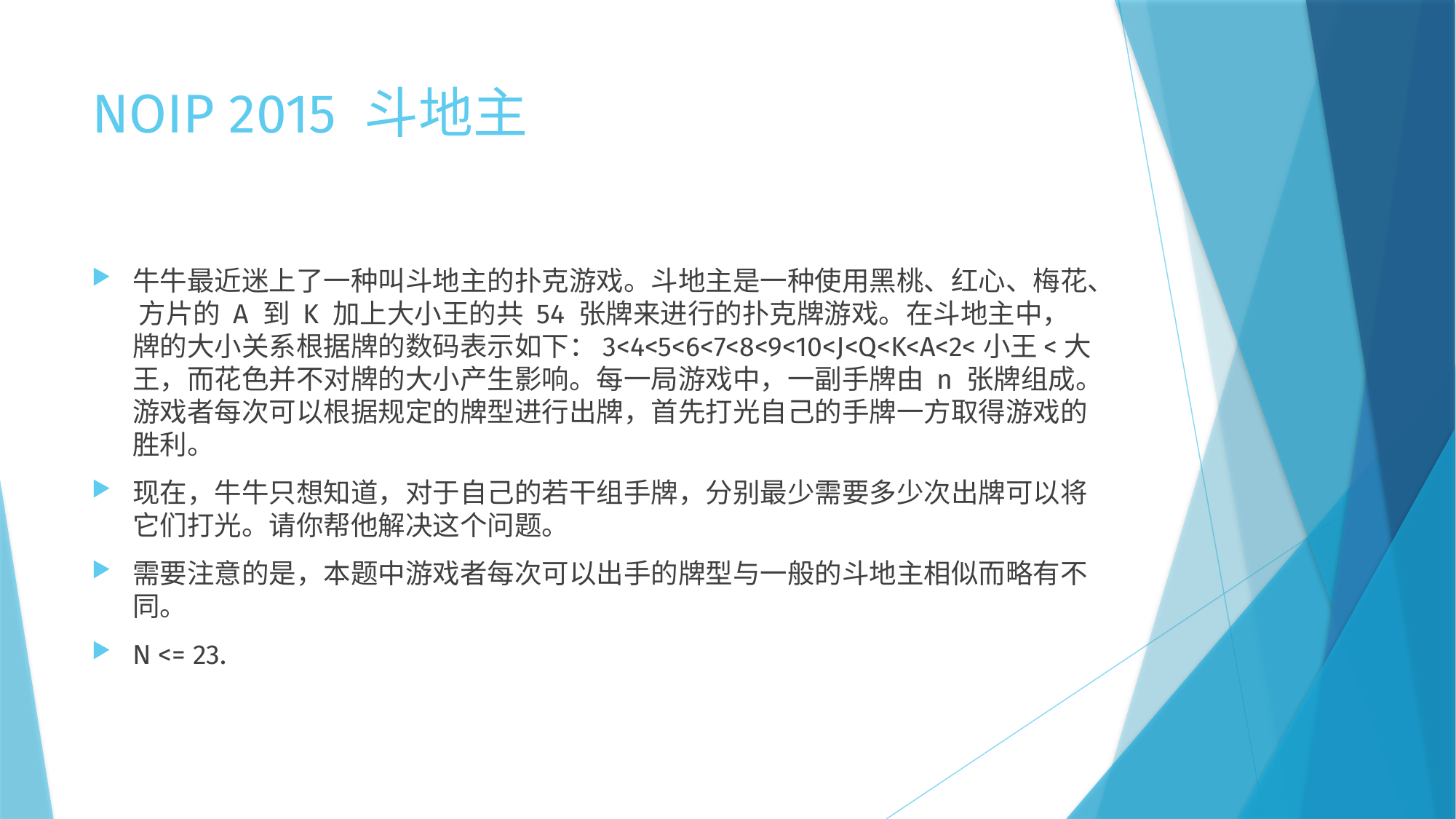

# NOIP 2015 斗地主
牛牛最近迷上了一种叫斗地主的扑克游戏。斗地主是一种使用黑桃、红心、梅花、 方片的 A 到 K 加上大小王的共 54 张牌来进行的扑克牌游戏。在斗地主中，牌的大小关系根据牌的数码表示如下：3<4<5<6<7<8<9<10<J<Q<K<A<2<小王<大王，而花色并不对牌的大小产生影响。每一局游戏中，一副手牌由 n 张牌组成。游戏者每次可以根据规定的牌型进行出牌，首先打光自己的手牌一方取得游戏的胜利。
现在，牛牛只想知道，对于自己的若干组手牌，分别最少需要多少次出牌可以将它们打光。请你帮他解决这个问题。
需要注意的是，本题中游戏者每次可以出手的牌型与一般的斗地主相似而略有不同。
N <= 23.